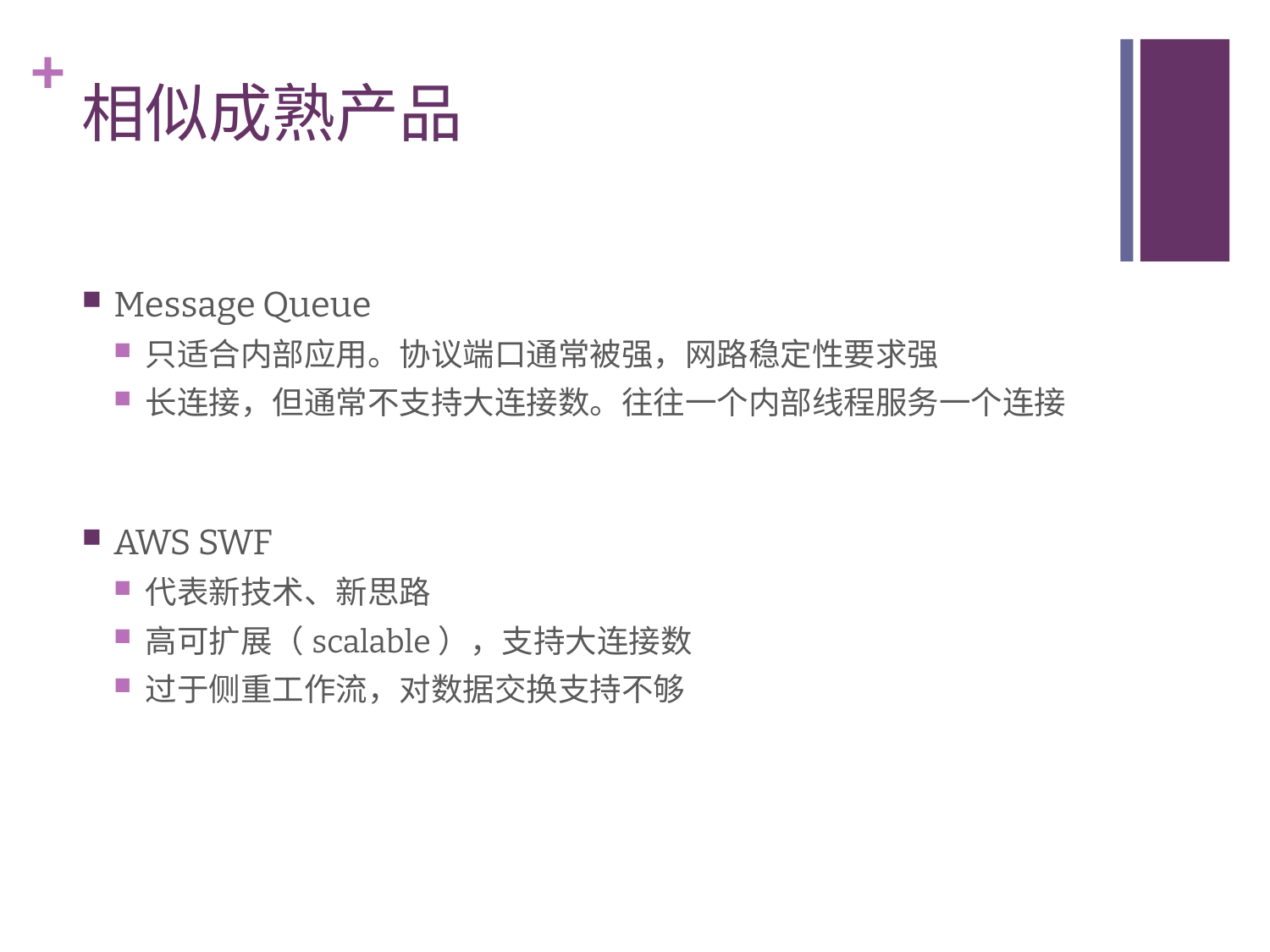

# 相似成熟产品
Message Queue
只适合内部应用。协议端口通常被强，网路稳定性要求强
长连接，但通常不支持大连接数。往往一个内部线程服务一个连接

AWS SWF
代表新技术、新思路
高可扩展（scalable），支持大连接数
过于侧重工作流，对数据交换支持不够